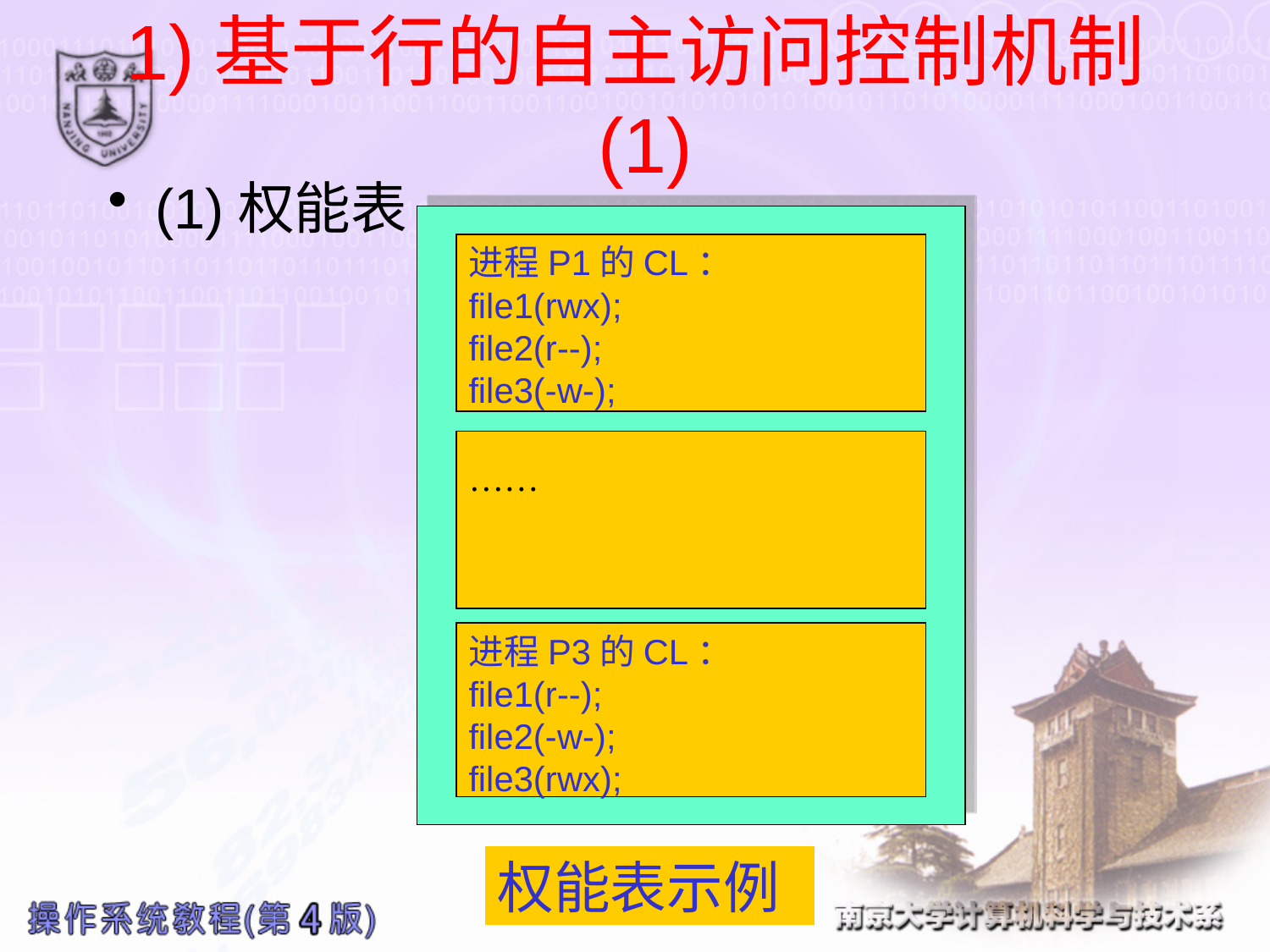

# 1)基于行的自主访问控制机制(1)
(1)权能表

进程P1的CL：
file1(rwx);
file2(r--);
file3(-w-);

……

进程P3的CL：
file1(r--);
file2(-w-);
file3(rwx);

权能表示例